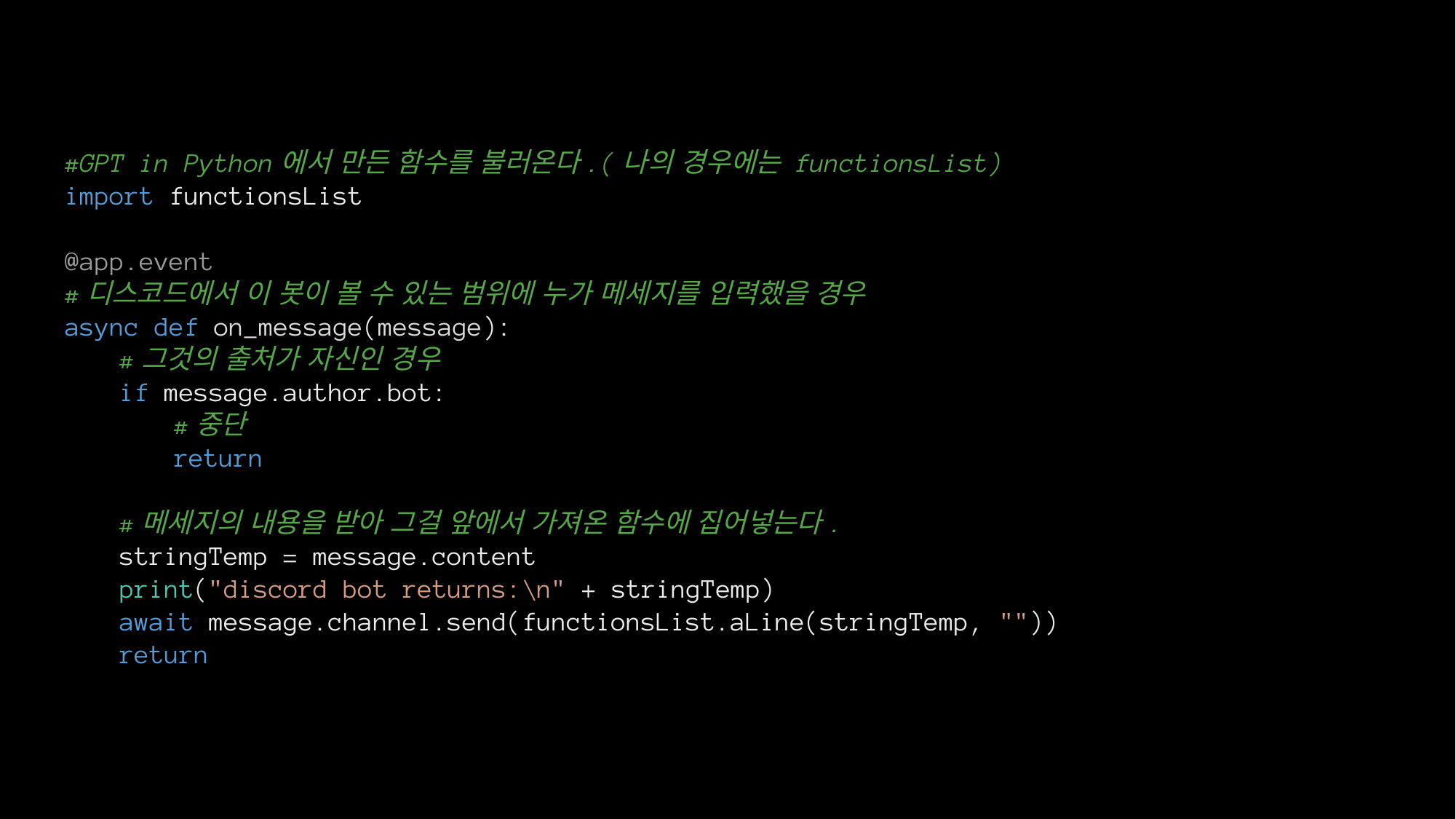

#GPT in Python에서 만든 함수를 불러온다.(나의 경우에는 functionsList)
import functionsList

@app.event
#디스코드에서 이 봇이 볼 수 있는 범위에 누가 메세지를 입력했을 경우
async def on_message(message):
#그것의 출처가 자신인 경우
if message.author.bot:
#중단
return

#메세지의 내용을 받아 그걸 앞에서 가져온 함수에 집어넣는다.
stringTemp = message.content
print("discord bot returns:\n" + stringTemp)
await message.channel.send(functionsList.aLine(stringTemp, ""))
return